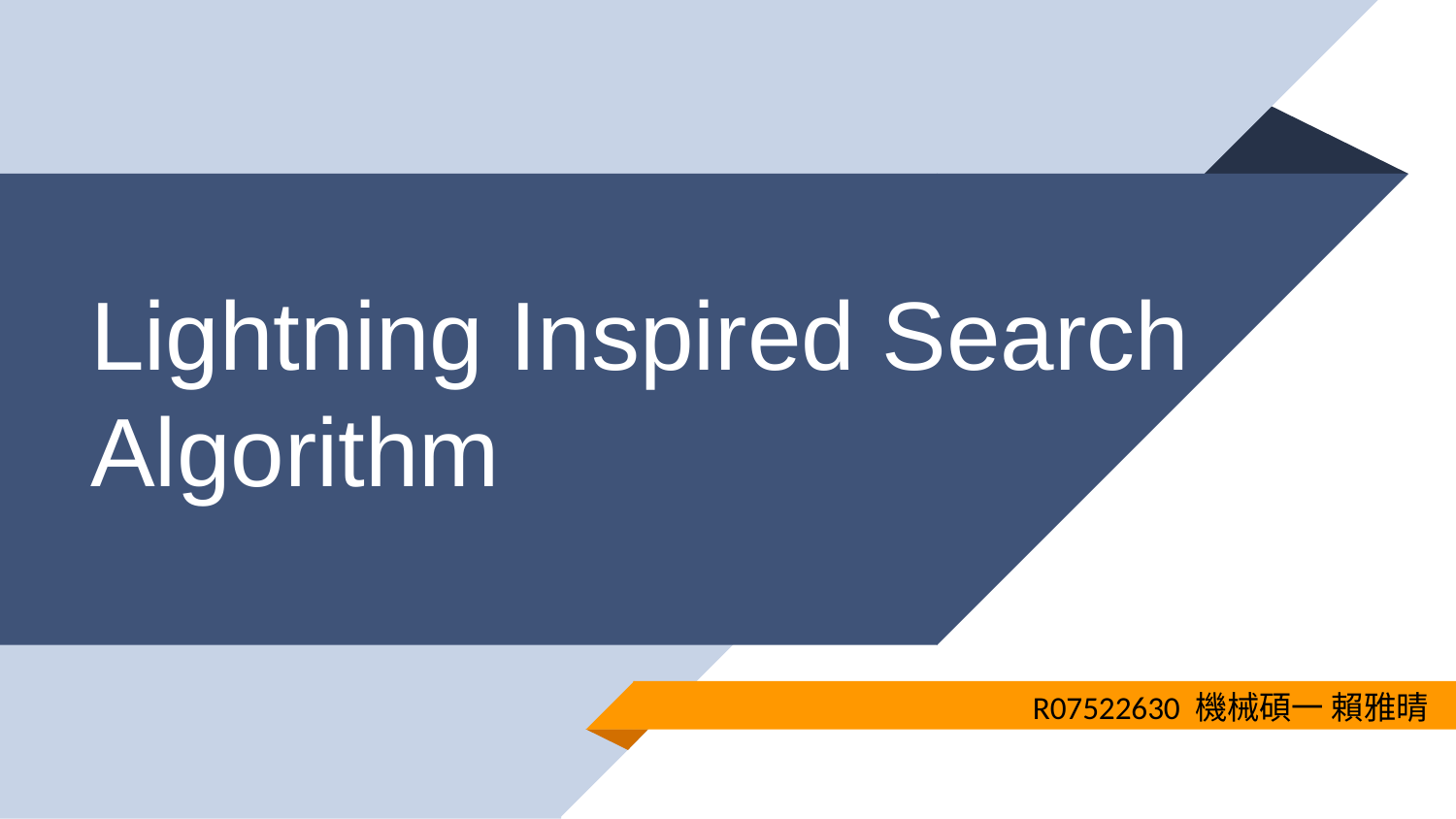

# Lightning Inspired Search Algorithm
R07522630 機械碩一 賴雅晴